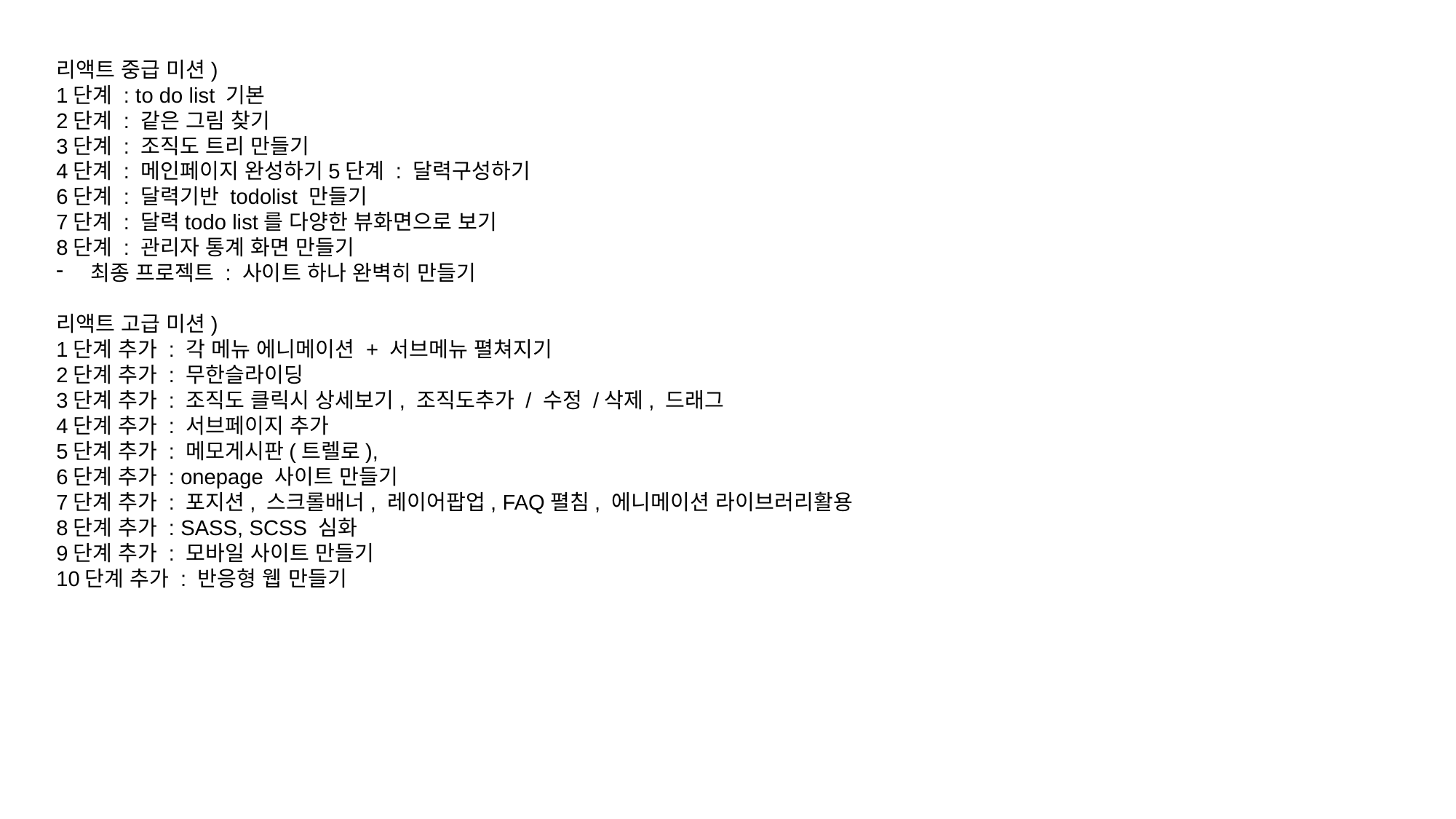

리액트 중급 미션)
1단계 : to do list 기본
2단계 : 같은 그림 찾기
3단계 : 조직도 트리 만들기
4단계 : 메인페이지 완성하기5단계 : 달력구성하기
6단계 : 달력기반 todolist 만들기
7단계 : 달력todo list를 다양한 뷰화면으로 보기
8단계 : 관리자 통계 화면 만들기
최종 프로젝트 : 사이트 하나 완벽히 만들기

리액트 고급 미션)
1단계 추가 : 각 메뉴 에니메이션 + 서브메뉴 펼쳐지기
2단계 추가 : 무한슬라이딩
3단계 추가 : 조직도 클릭시 상세보기, 조직도추가 / 수정 /삭제, 드래그
4단계 추가 : 서브페이지 추가
5단계 추가 : 메모게시판(트렐로),
6단계 추가 : onepage 사이트 만들기
7단계 추가 : 포지션, 스크롤배너, 레이어팝업, FAQ펼침, 에니메이션 라이브러리활용
8단계 추가 : SASS, SCSS 심화
9단계 추가 : 모바일 사이트 만들기
10단계 추가 : 반응형 웹 만들기